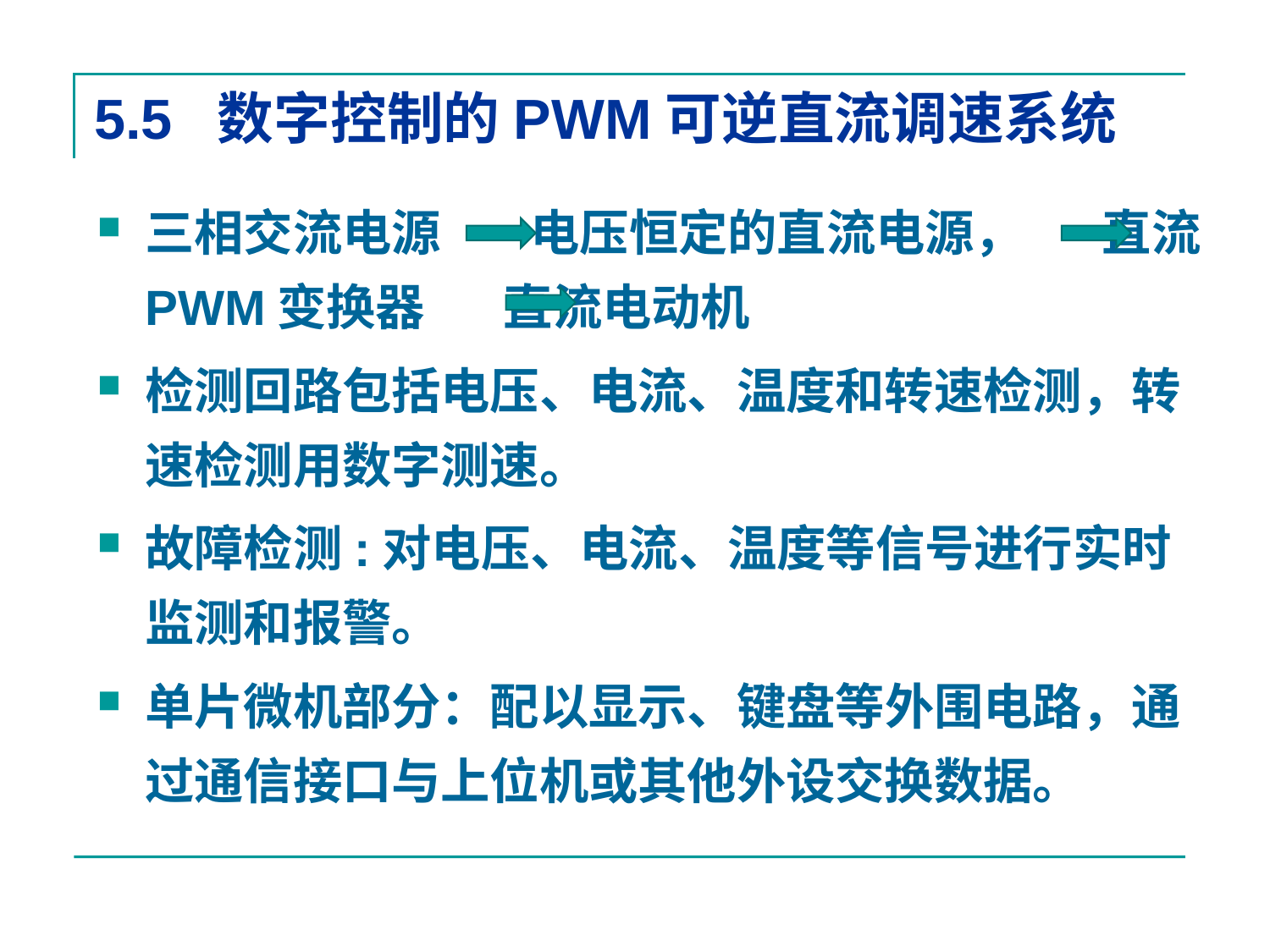

5.5  数字控制的PWM可逆直流调速系统
三相交流电源        电压恒定的直流电源，       直流PWM变换器       直流电动机
检测回路包括电压、电流、温度和转速检测，转速检测用数字测速。
故障检测:对电压、电流、温度等信号进行实时监测和报警。
单片微机部分：配以显示、键盘等外围电路，通过通信接口与上位机或其他外设交换数据。